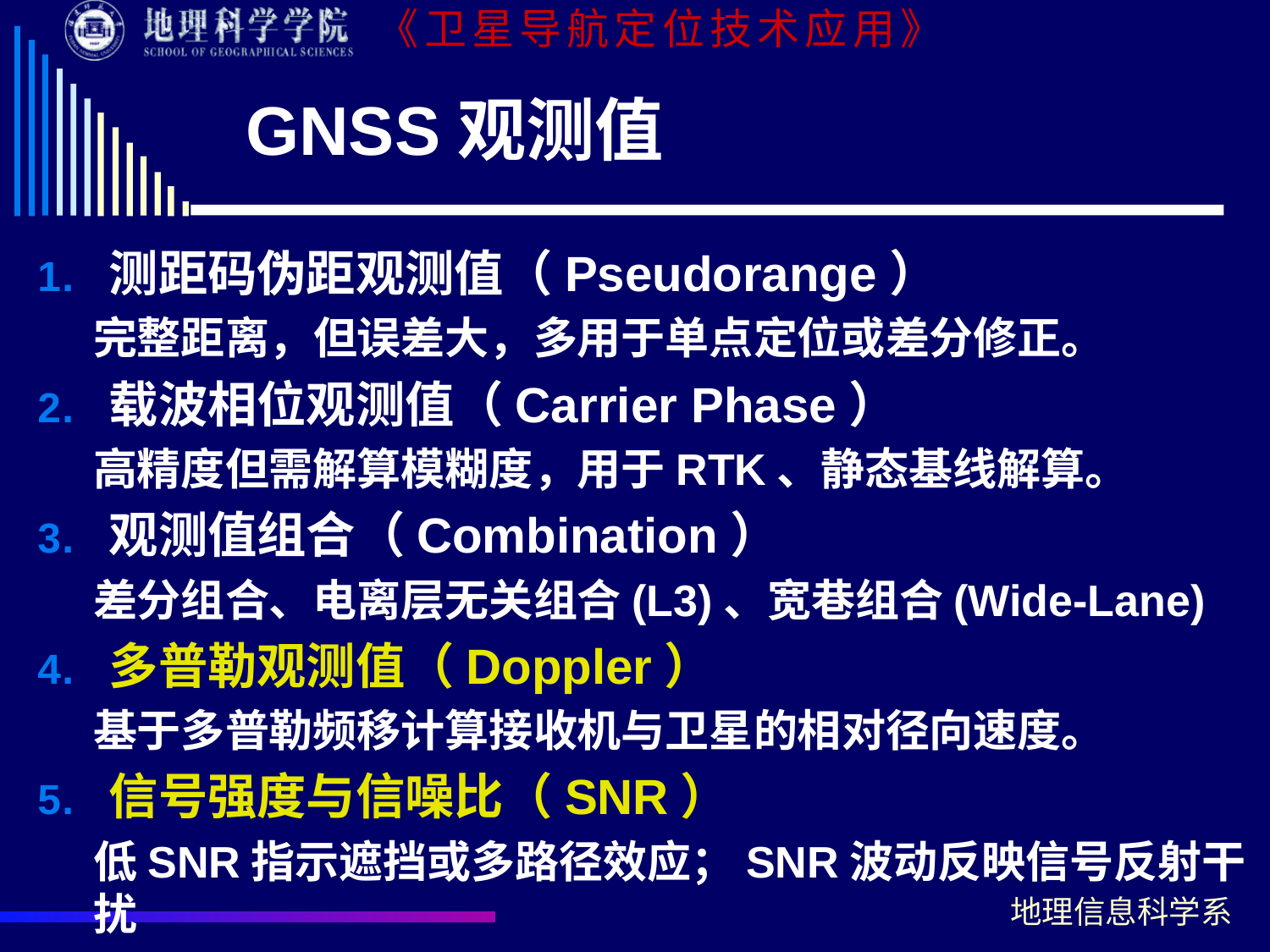

# GNSS观测值
测距码伪距观测值（Pseudorange）
完整距离，但误差大，多用于单点定位或差分修正。
载波相位观测值（Carrier Phase）
高精度但需解算模糊度，用于RTK、静态基线解算。
观测值组合（Combination）
差分组合、电离层无关组合(L3)、宽巷组合(Wide-Lane)
多普勒观测值（Doppler）
基于多普勒频移计算接收机与卫星的相对径向速度。
信号强度与信噪比（SNR）
低SNR指示遮挡或多路径效应；SNR波动反映信号反射干扰